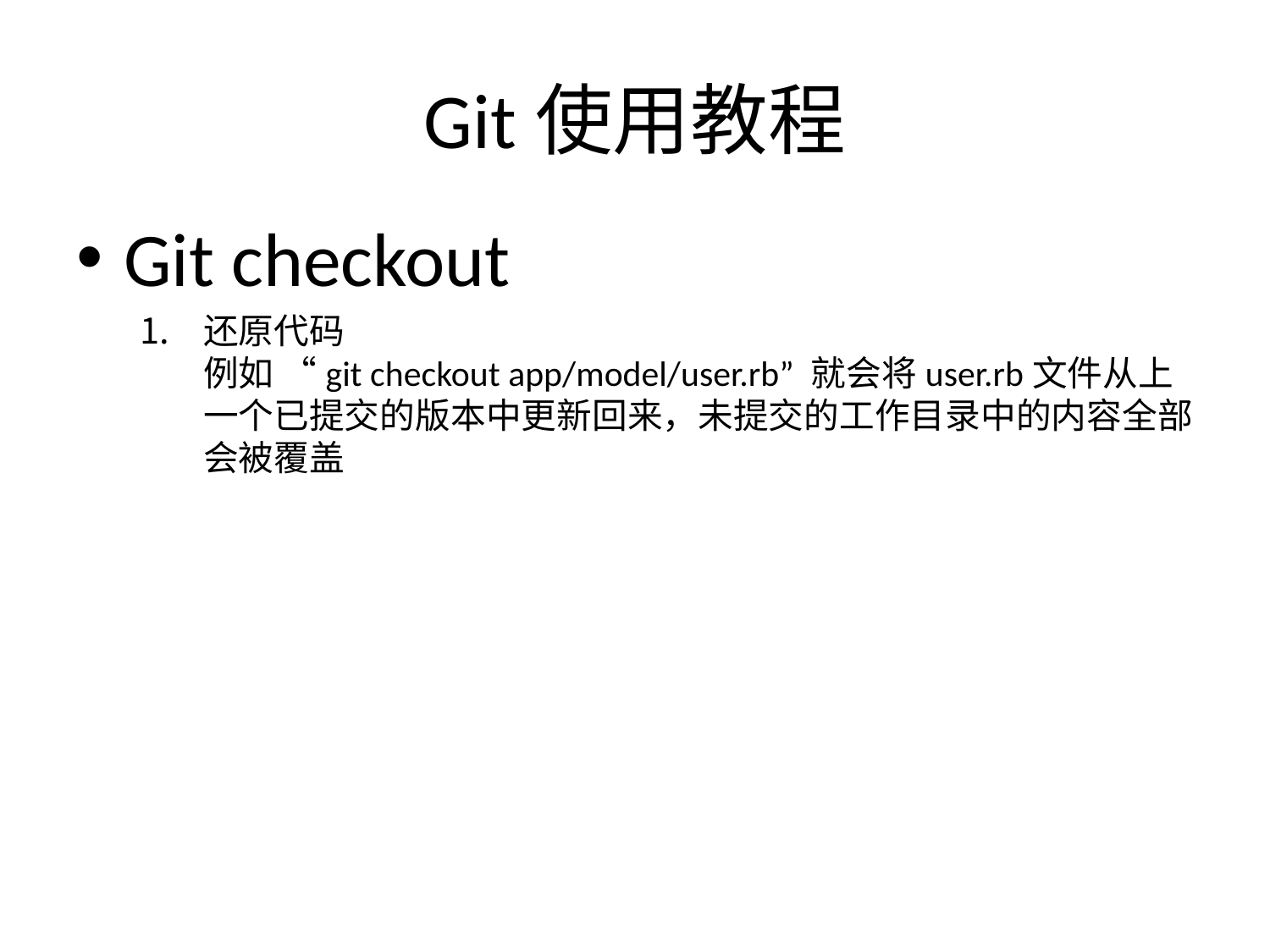

# Git使用教程
Git checkout
还原代码 
例如 “git checkout app/model/user.rb” 就会将user.rb文件从上一个已提交的版本中更新回来，未提交的工作目录中的内容全部会被覆盖